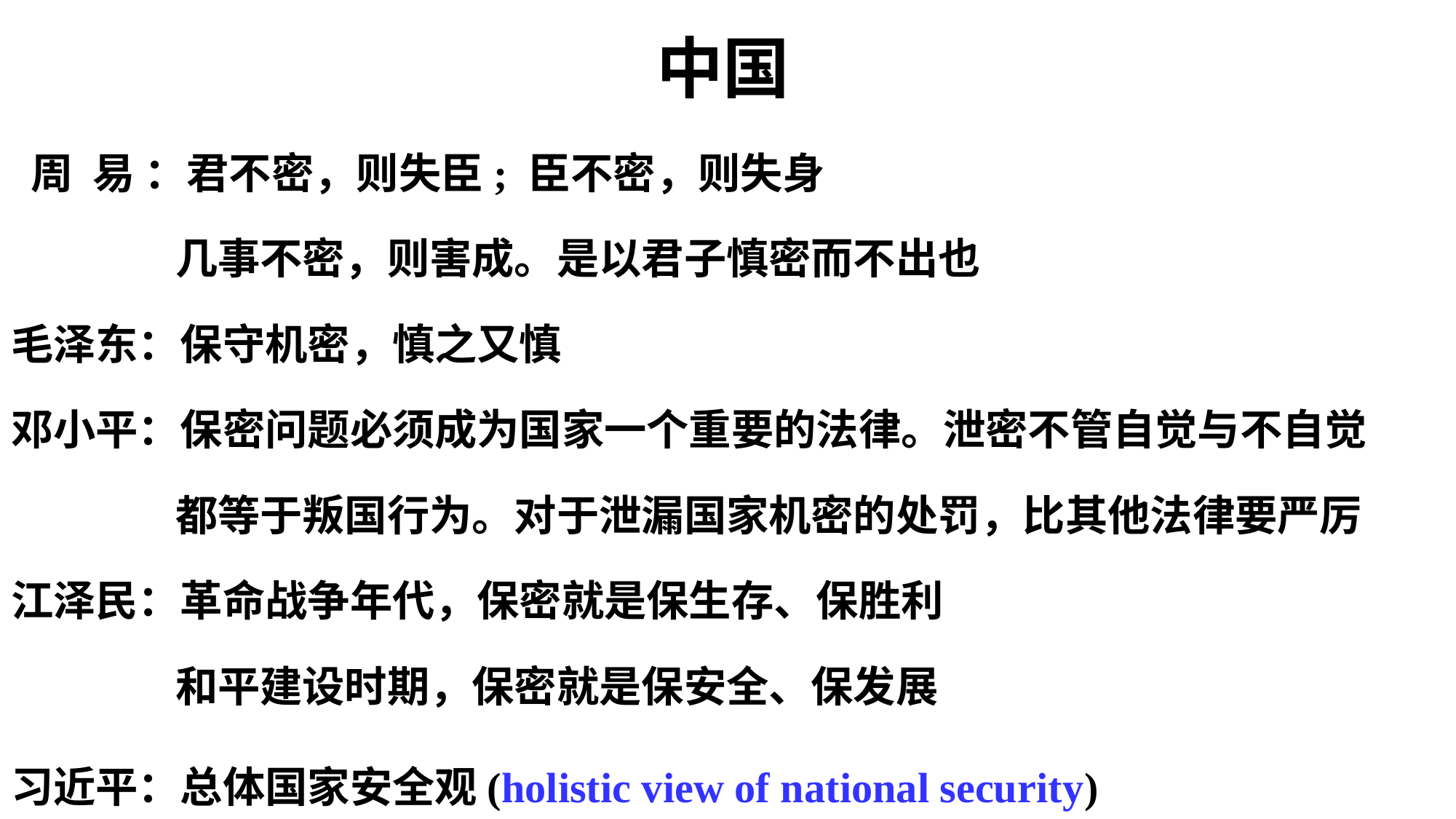

# 中国
 周  易 ：君不密，则失臣; 臣不密，则失身
                几事不密，则害成。是以君子慎密而不出也
毛泽东：保守机密，慎之又慎
邓小平：保密问题必须成为国家一个重要的法律。泄密不管自觉与不自觉
                都等于叛国行为。对于泄漏国家机密的处罚，比其他法律要严厉
江泽民：革命战争年代，保密就是保生存、保胜利
                和平建设时期，保密就是保安全、保发展
习近平：总体国家安全观(holistic view of national security)